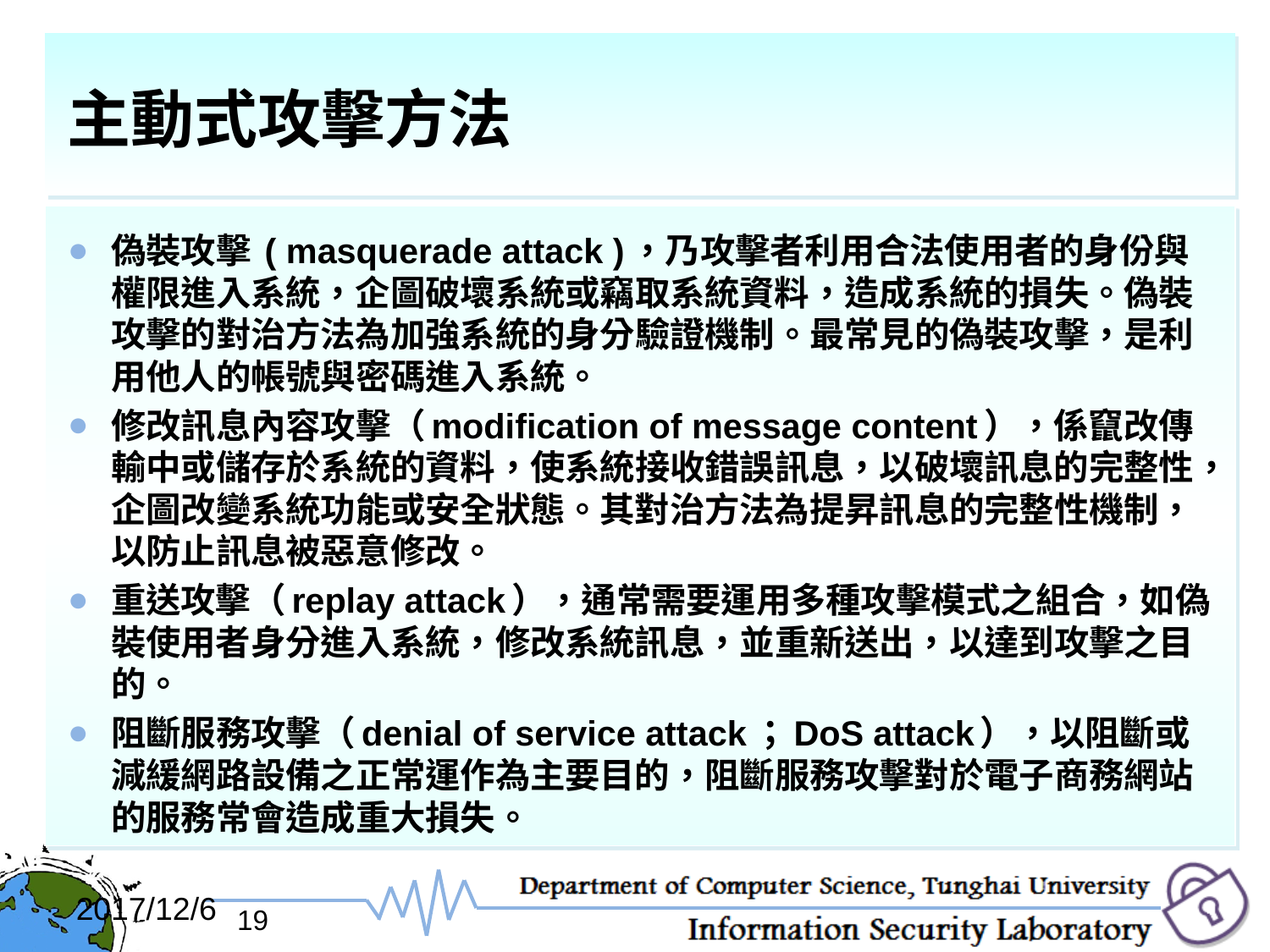

# 主動式攻擊方法
偽裝攻擊 ( masquerade attack )，乃攻擊者利用合法使用者的身份與權限進入系統，企圖破壞系統或竊取系統資料，造成系統的損失。偽裝攻擊的對治方法為加強系統的身分驗證機制。最常見的偽裝攻擊，是利用他人的帳號與密碼進入系統。
修改訊息內容攻擊（modification of message content），係竄改傳輸中或儲存於系統的資料，使系統接收錯誤訊息，以破壞訊息的完整性，企圖改變系統功能或安全狀態。其對治方法為提昇訊息的完整性機制，以防止訊息被惡意修改。
重送攻擊（replay attack），通常需要運用多種攻擊模式之組合，如偽裝使用者身分進入系統，修改系統訊息，並重新送出，以達到攻擊之目的。
阻斷服務攻擊（denial of service attack；DoS attack），以阻斷或減緩網路設備之正常運作為主要目的，阻斷服務攻擊對於電子商務網站的服務常會造成重大損失。
2017/12/6
19